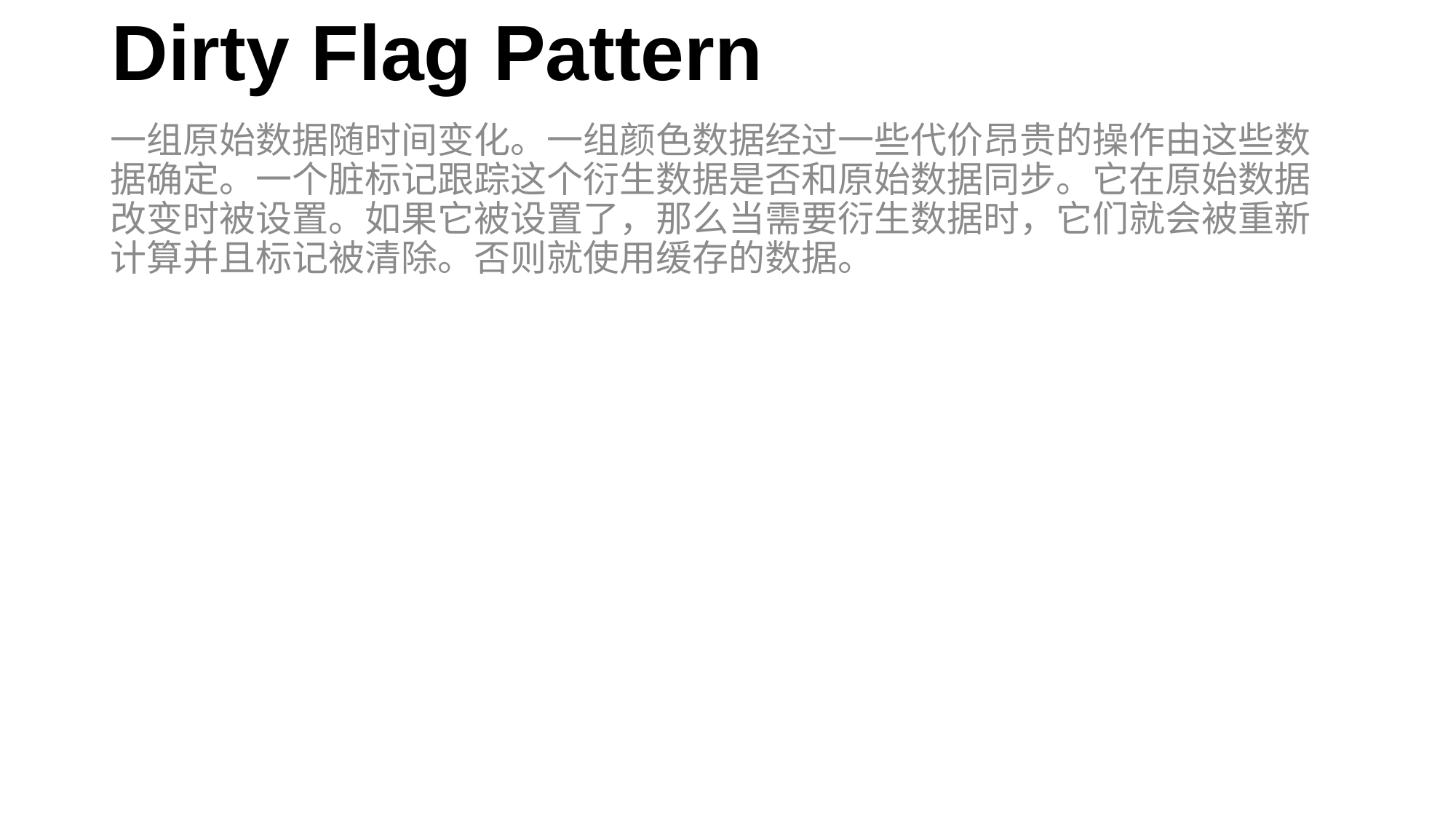

# Dirty Flag Pattern
一组原始数据随时间变化。一组颜色数据经过一些代价昂贵的操作由这些数据确定。一个脏标记跟踪这个衍生数据是否和原始数据同步。它在原始数据改变时被设置。如果它被设置了，那么当需要衍生数据时，它们就会被重新计算并且标记被清除。否则就使用缓存的数据。